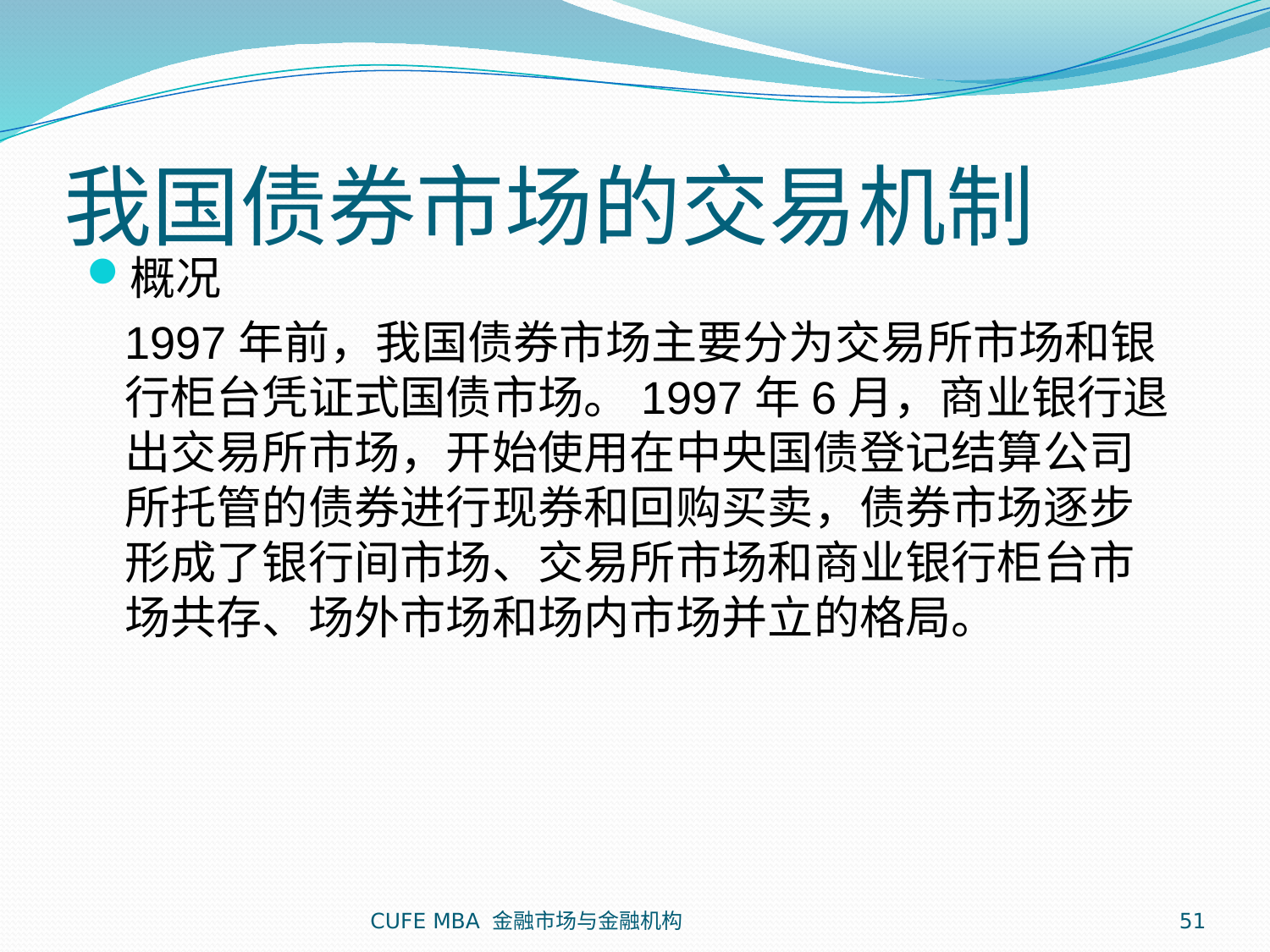

# 我国债券市场的交易机制
概况
   1997年前，我国债券市场主要分为交易所市场和银行柜台凭证式国债市场。1997年6月，商业银行退出交易所市场，开始使用在中央国债登记结算公司所托管的债券进行现券和回购买卖，债券市场逐步形成了银行间市场、交易所市场和商业银行柜台市场共存、场外市场和场内市场并立的格局。
CUFE MBA 金融市场与金融机构
51